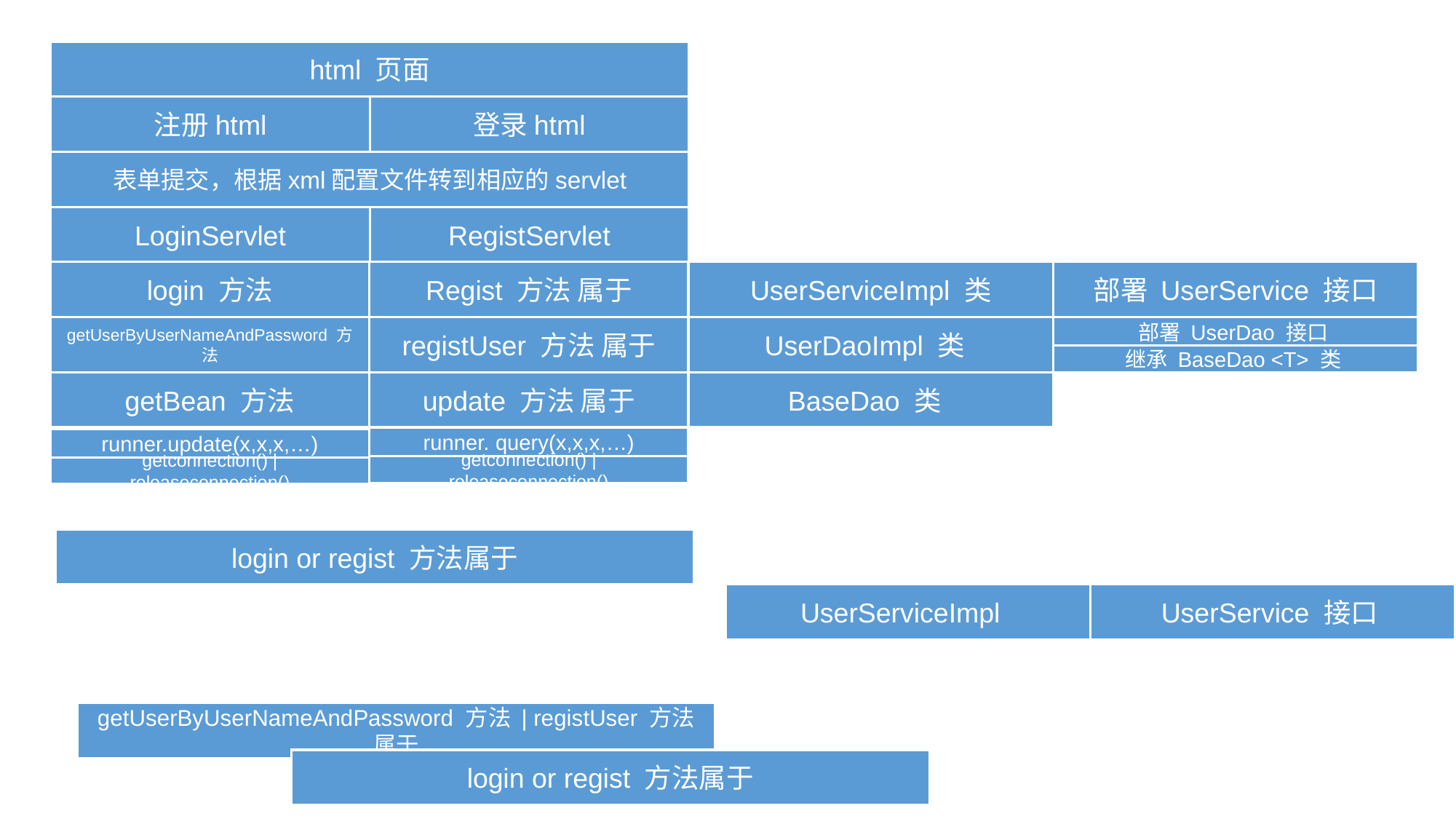

html 页面
注册html
登录html
表单提交，根据xml配置文件转到相应的servlet
LoginServlet
RegistServlet
login 方法
Regist 方法 属于
部署 UserService 接口
UserServiceImpl 类
getUserByUserNameAndPassword 方法
registUser 方法 属于
UserDaoImpl 类
部署 UserDao 接口
继承 BaseDao <T> 类
getBean 方法
update 方法 属于
BaseDao 类
runner. query(x,x,x,…)
runner.update(x,x,x,…)
getconnection() | releaseconnection()
getconnection() | releaseconnection()
login or regist 方法属于
UserService 接口
UserServiceImpl
getUserByUserNameAndPassword 方法 | registUser 方法 属于
login or regist 方法属于